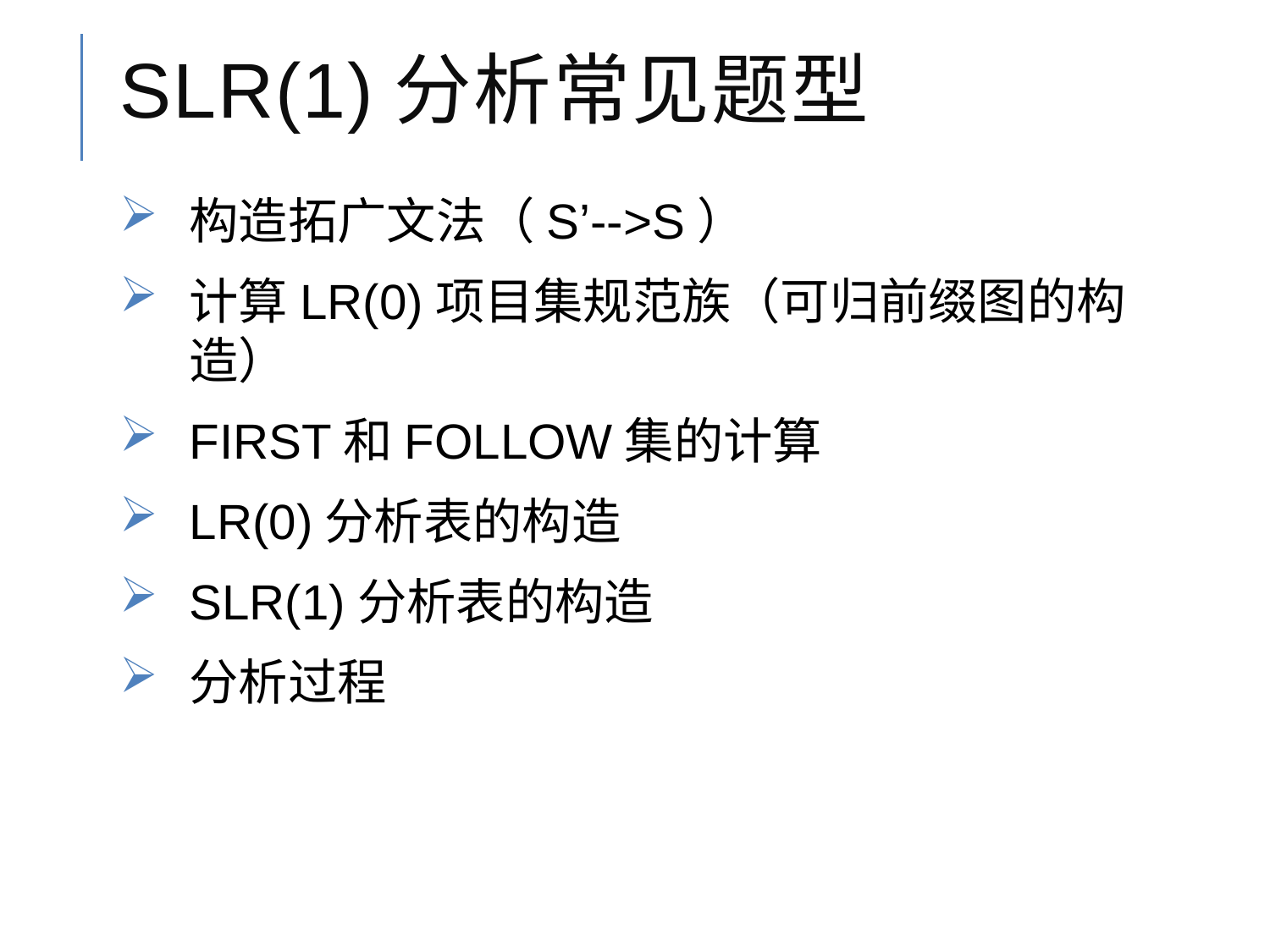

# SLR(1)分析常见题型
构造拓广文法（S’-->S）
计算LR(0)项目集规范族（可归前缀图的构造）
FIRST和FOLLOW集的计算
LR(0)分析表的构造
SLR(1)分析表的构造
分析过程

27